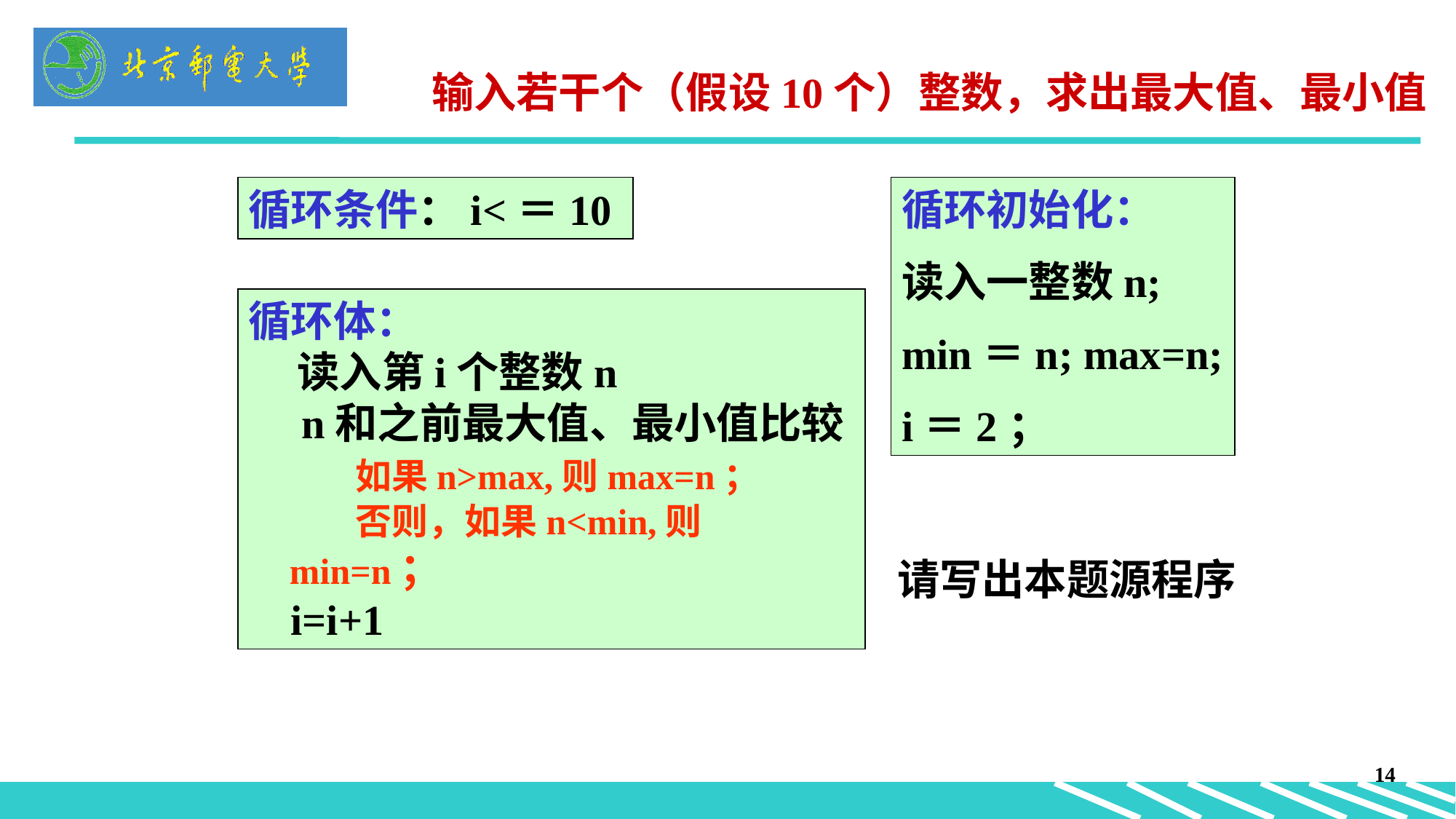

# 输入若干个（假设10个）整数，求出最大值、最小值
循环条件：i<＝10
循环初始化：
读入一整数n;
min＝n; max=n;
i＝2；
循环体：
    读入第i个整数n
     n和之前最大值、最小值比较
          如果n>max,则max=n；
            否则，如果n<min,则min=n；
    i=i+1
请写出本题源程序
14